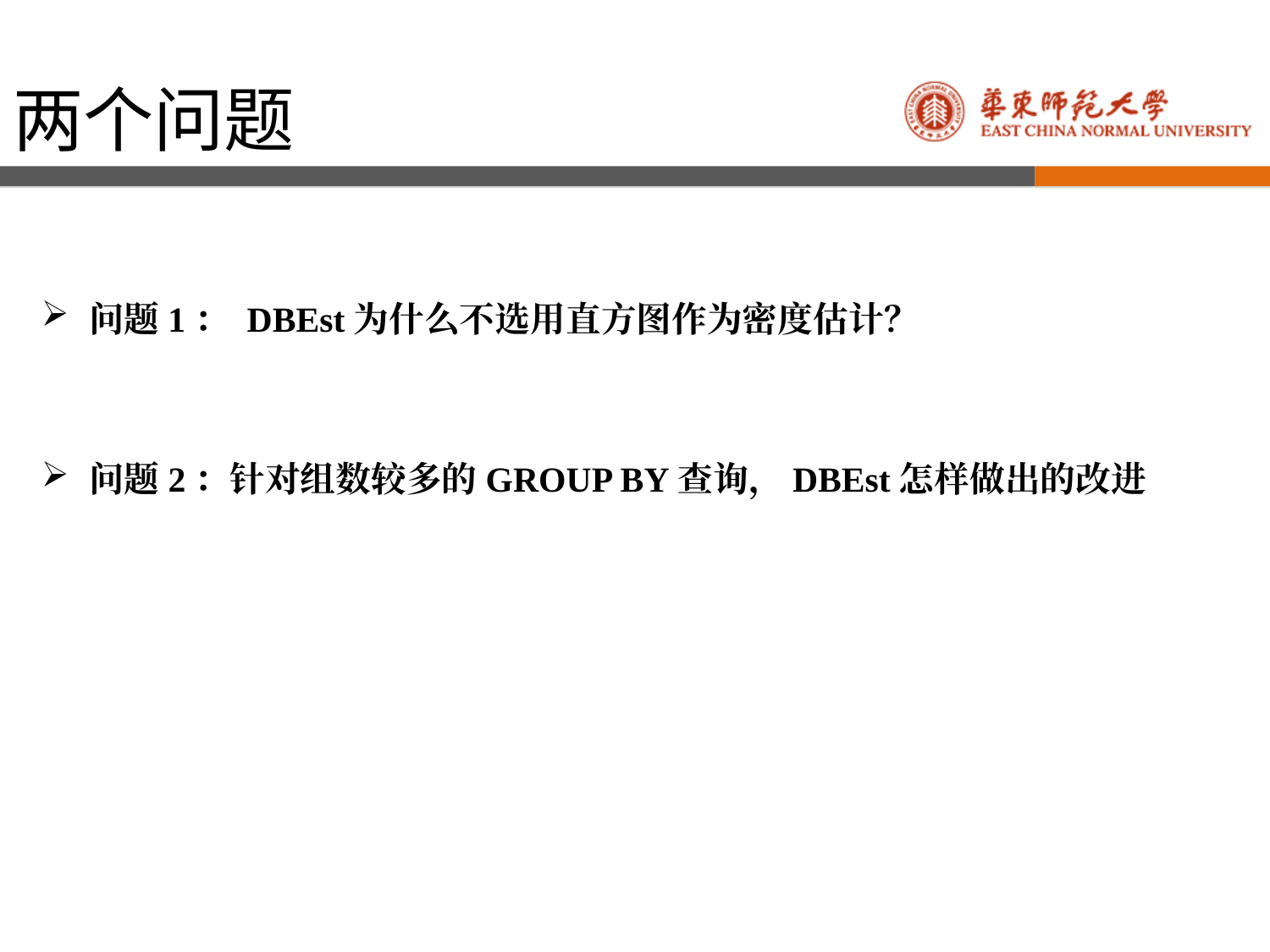

两个问题
问题1： DBEst为什么不选用直方图作为密度估计？
问题2：针对组数较多的GROUP BY查询，DBEst怎样做出的改进